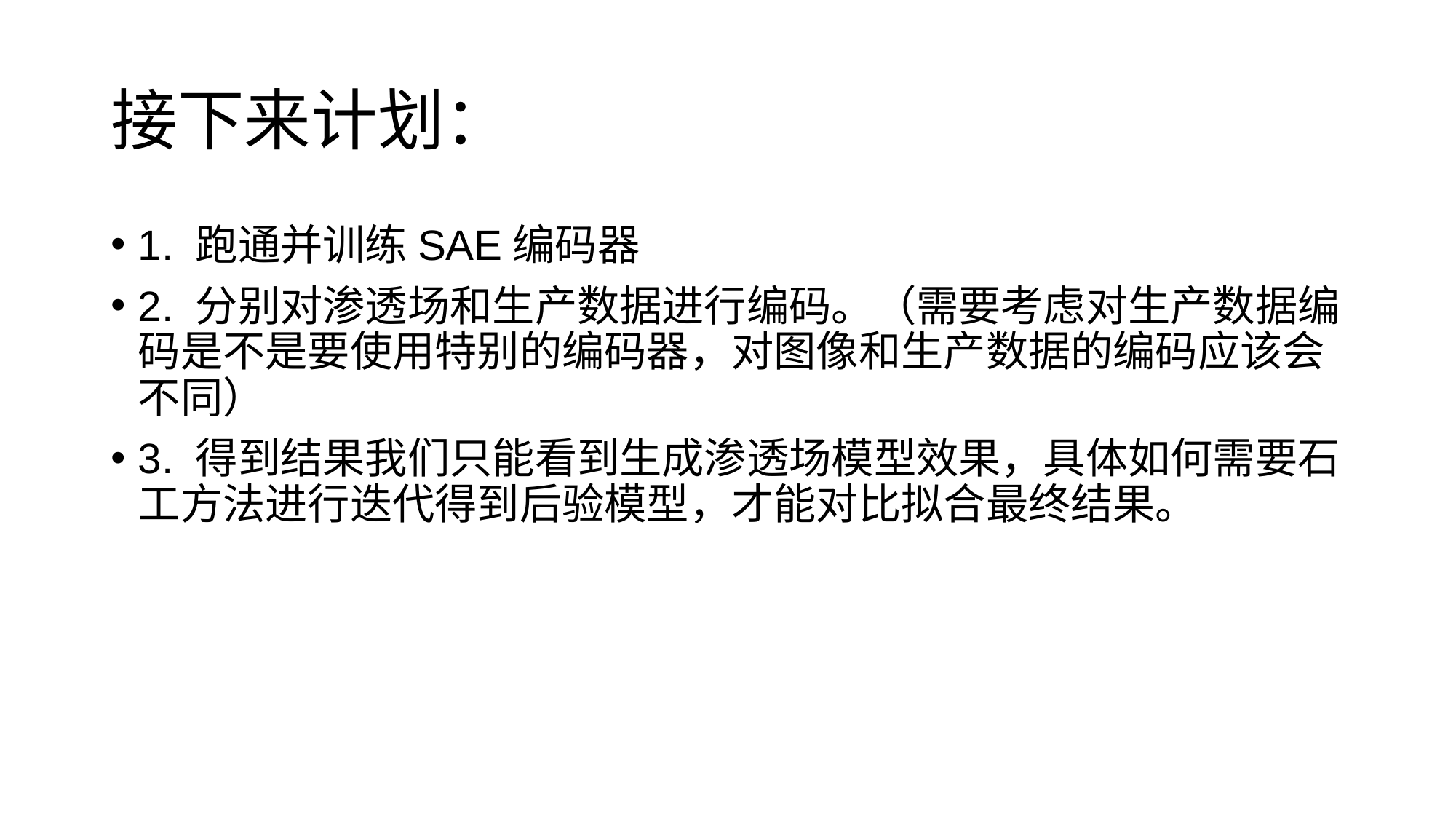

# 接下来计划：
1. 跑通并训练SAE编码器
2. 分别对渗透场和生产数据进行编码。（需要考虑对生产数据编码是不是要使用特别的编码器，对图像和生产数据的编码应该会不同）
3. 得到结果我们只能看到生成渗透场模型效果，具体如何需要石工方法进行迭代得到后验模型，才能对比拟合最终结果。